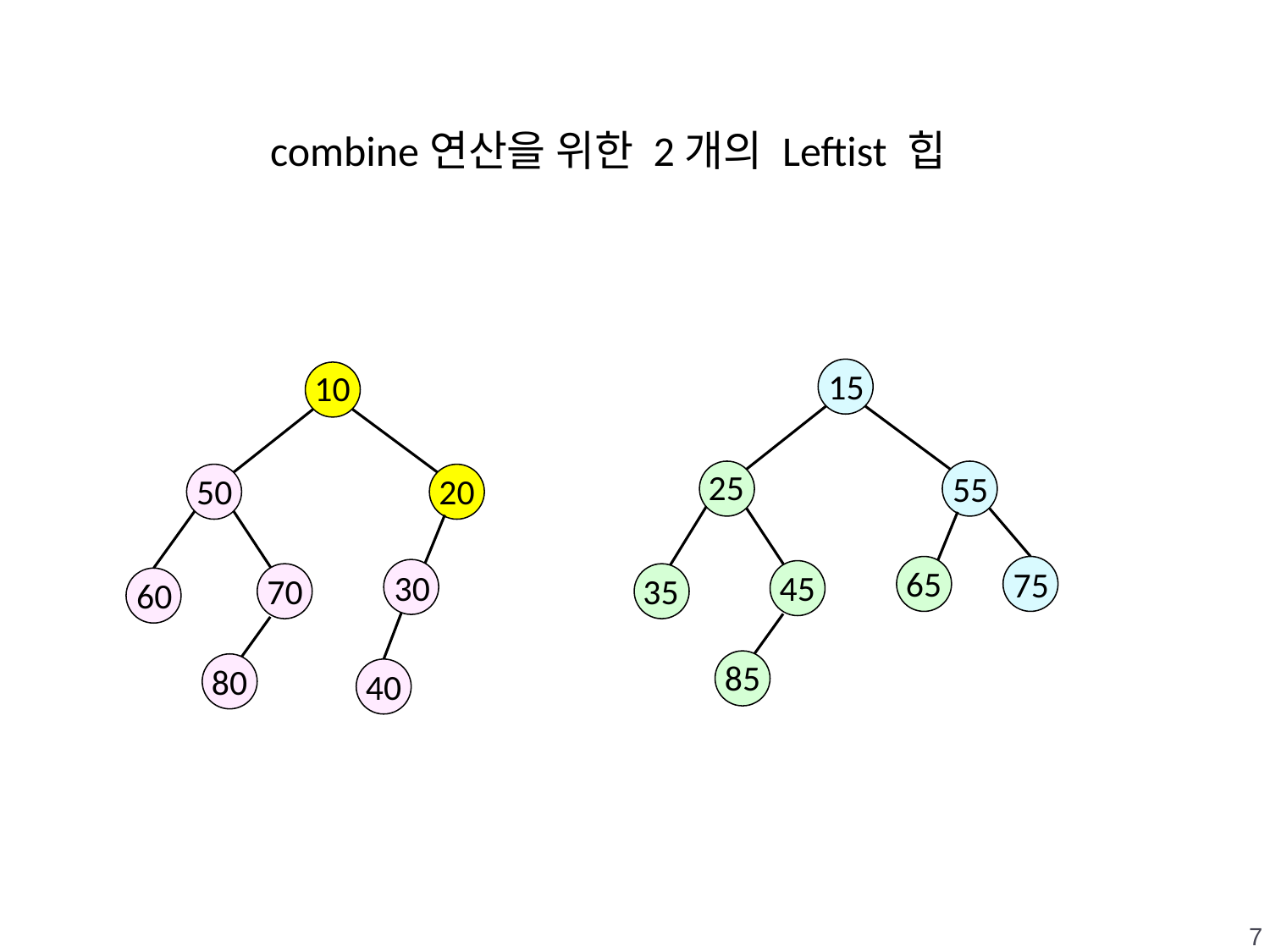

combine연산을 위한 2개의 Leftist 힙
15

25
55

65
75

45

35

85

10

50
20

30

70

60

80

40

7